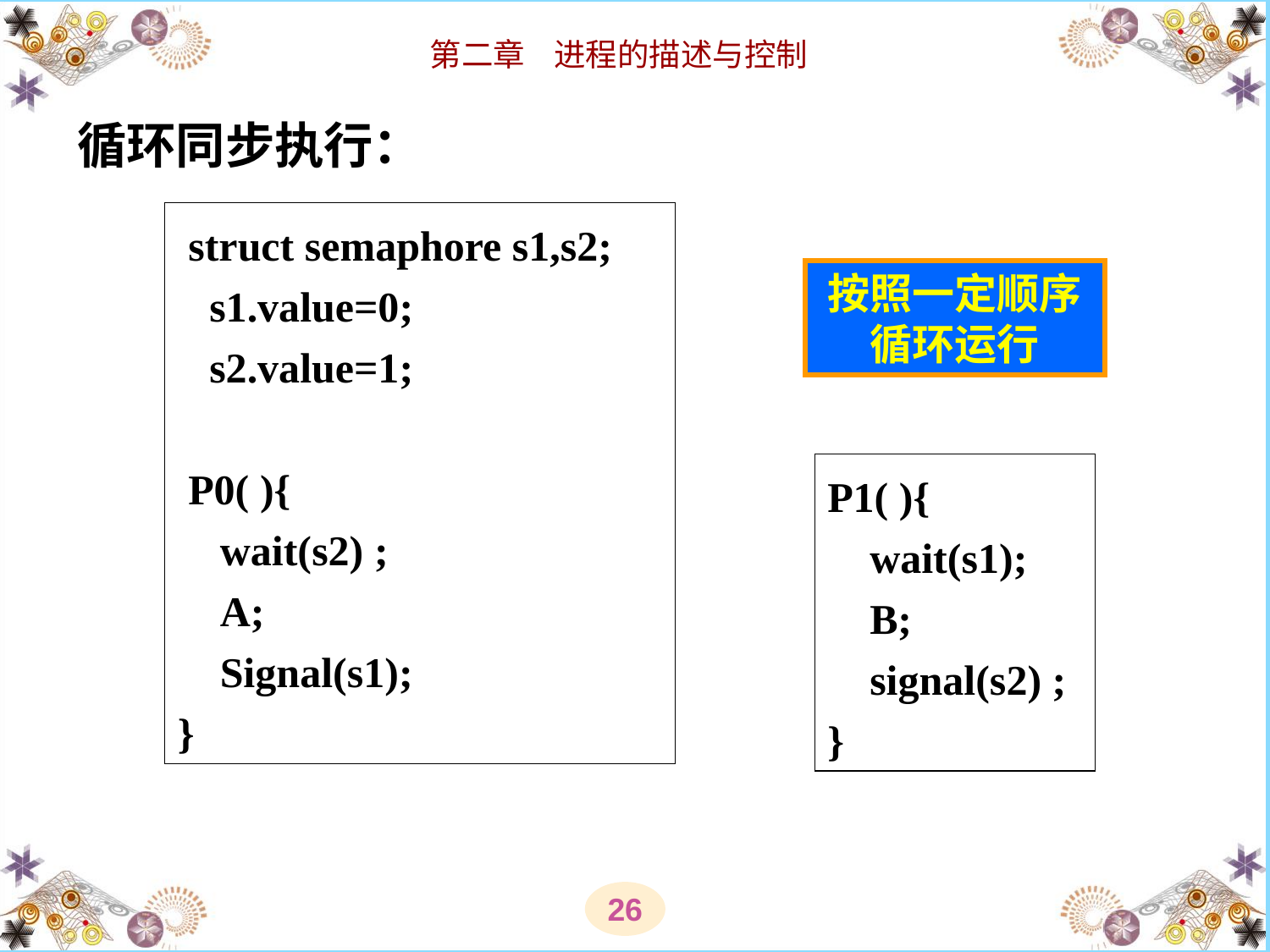

循环同步执行：
 struct semaphore s1,s2;
   s1.value=0;
   s2.value=1;

 P0( ){
    wait(s2) ;
    A;
    Signal(s1);
}
按照一定顺序循环运行
P1( ){
    wait(s1);
    B;
    signal(s2) ;
}